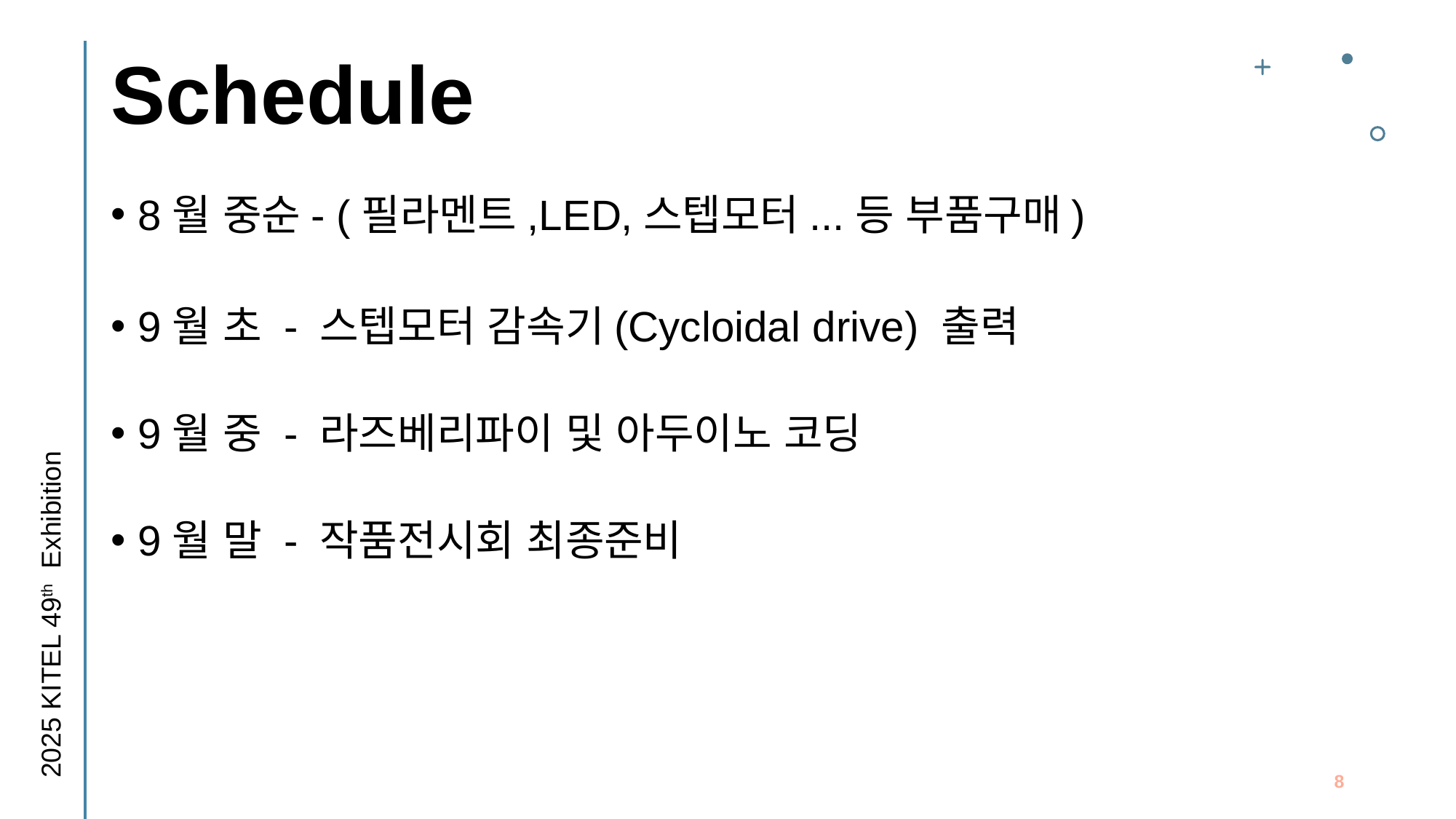

# Schedule
8월 중순- (필라멘트,LED,스텝모터...등 부품구매)
9월 초 - 스텝모터 감속기(Cycloidal drive) 출력
9월 중 - 라즈베리파이 및 아두이노 코딩
9월 말 - 작품전시회 최종준비
8